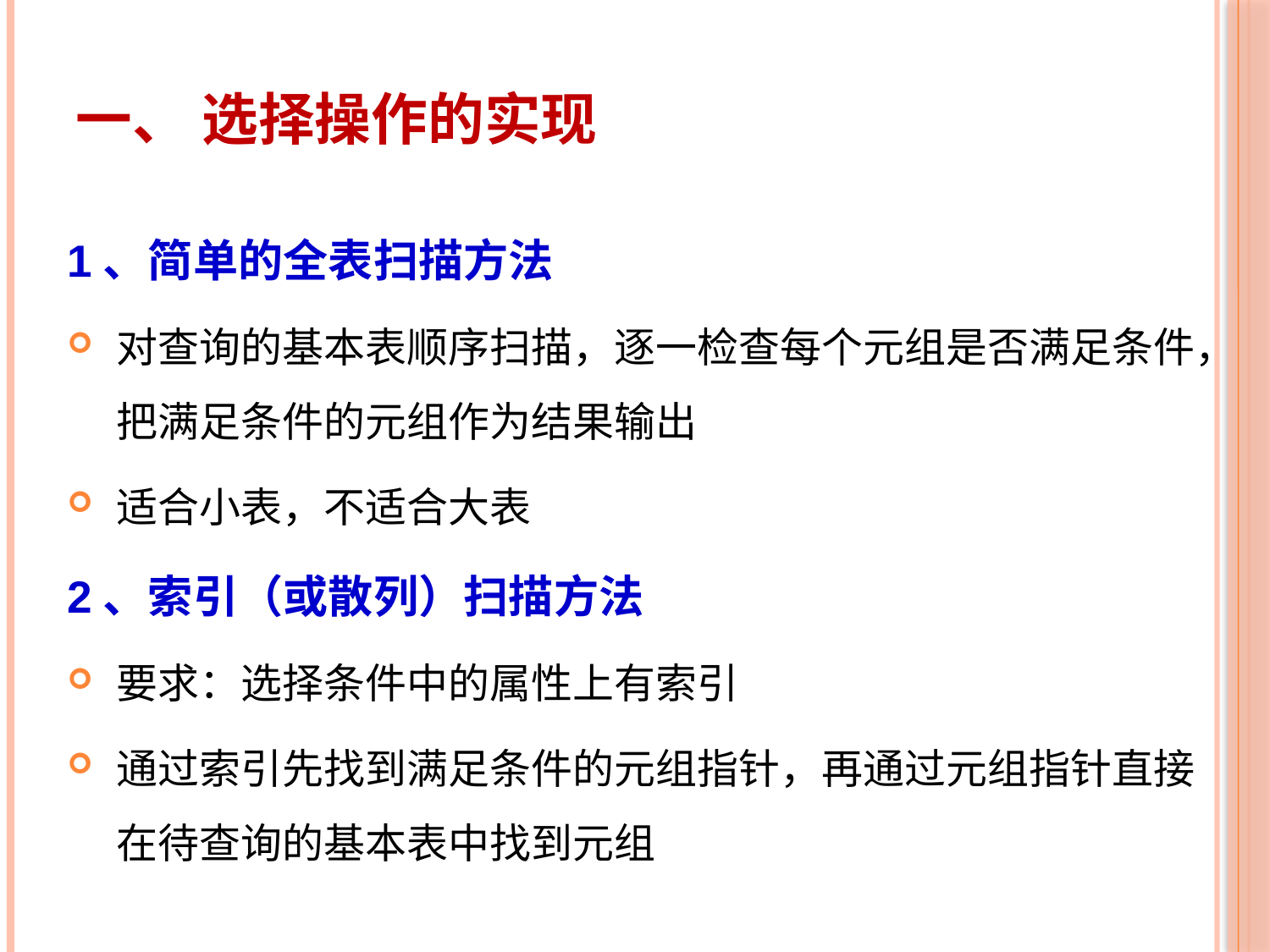

# 一、 选择操作的实现
1、简单的全表扫描方法
对查询的基本表顺序扫描，逐一检查每个元组是否满足条件，把满足条件的元组作为结果输出
适合小表，不适合大表
2、索引（或散列）扫描方法
要求：选择条件中的属性上有索引
通过索引先找到满足条件的元组指针，再通过元组指针直接在待查询的基本表中找到元组